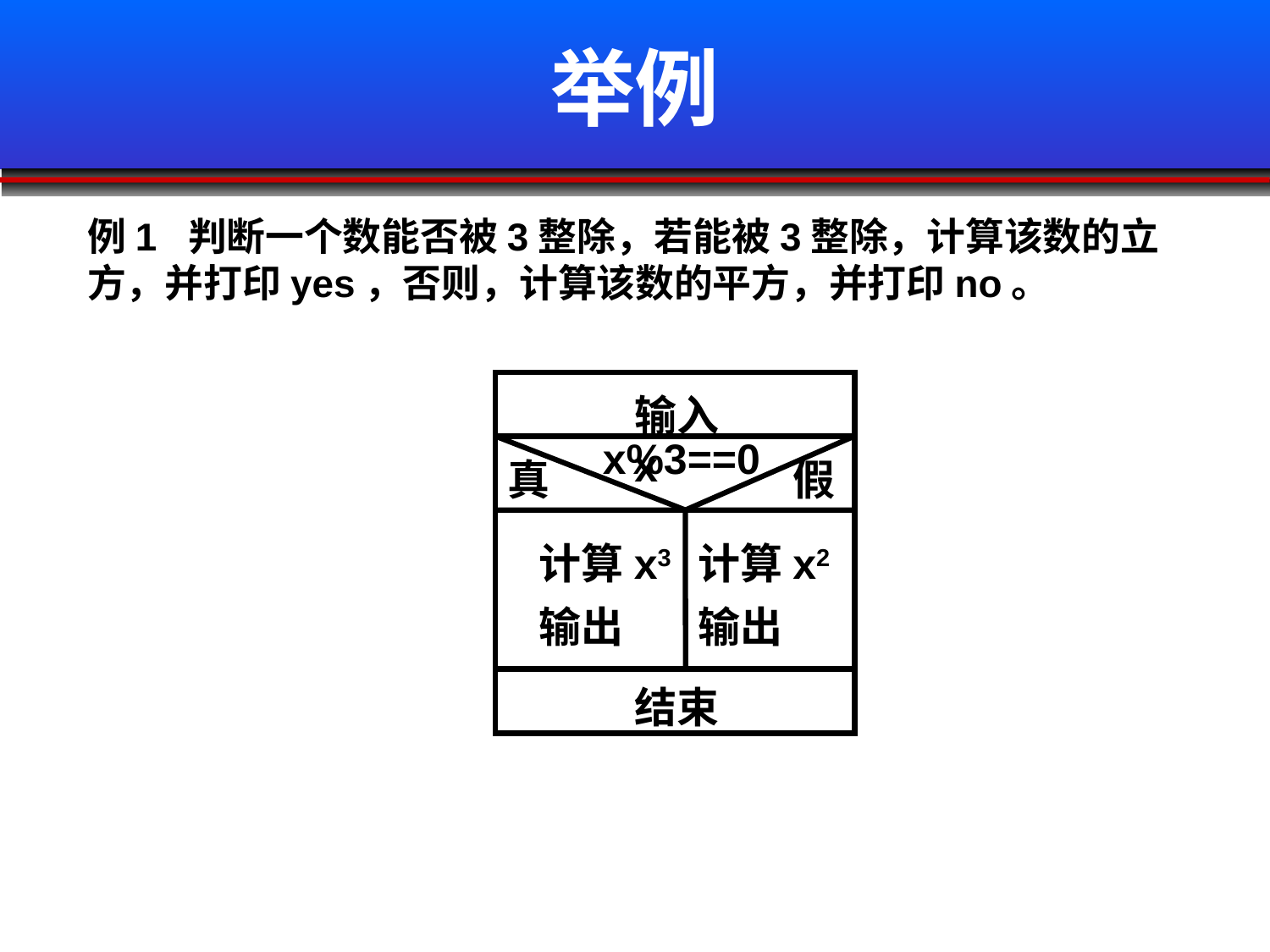

# 举例
例1  判断一个数能否被3整除，若能被3整除，计算该数的立方，并打印yes，否则，计算该数的平方，并打印no。

输入x
x%3==0

真
假

计算x3
计算x2
输出
输出

结束